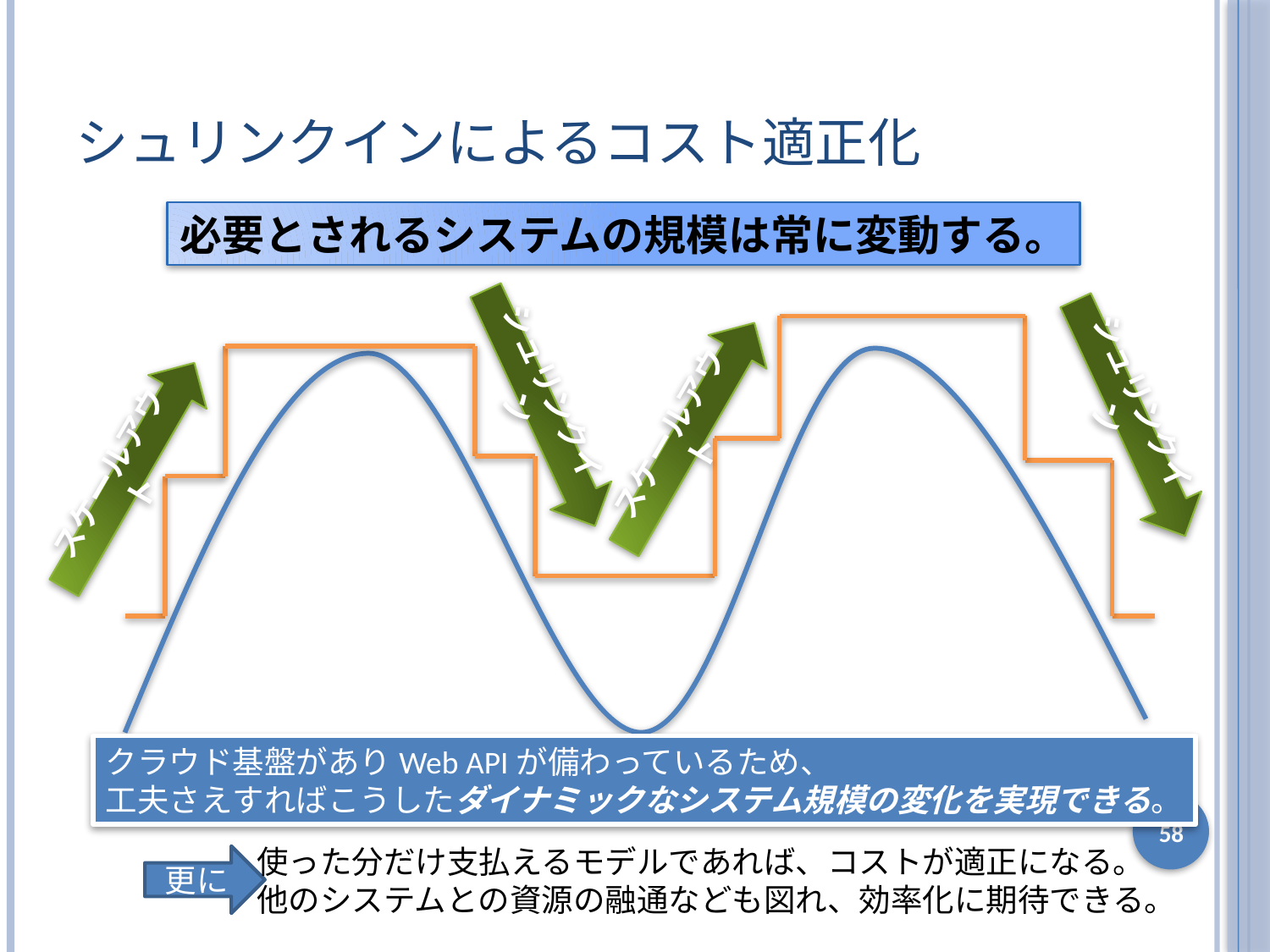

# シュリンクインによるコスト適正化
必要とされるシステムの規模は常に変動する。

シュリンクイン
シュリンクイン
スケールアウト
スケールアウト
クラウド基盤がありWeb APIが備わっているため、
工夫さえすればこうしたダイナミックなシステム規模の変化を実現できる。
58
使った分だけ支払えるモデルであれば、コストが適正になる。
他のシステムとの資源の融通なども図れ、効率化に期待できる。
更に